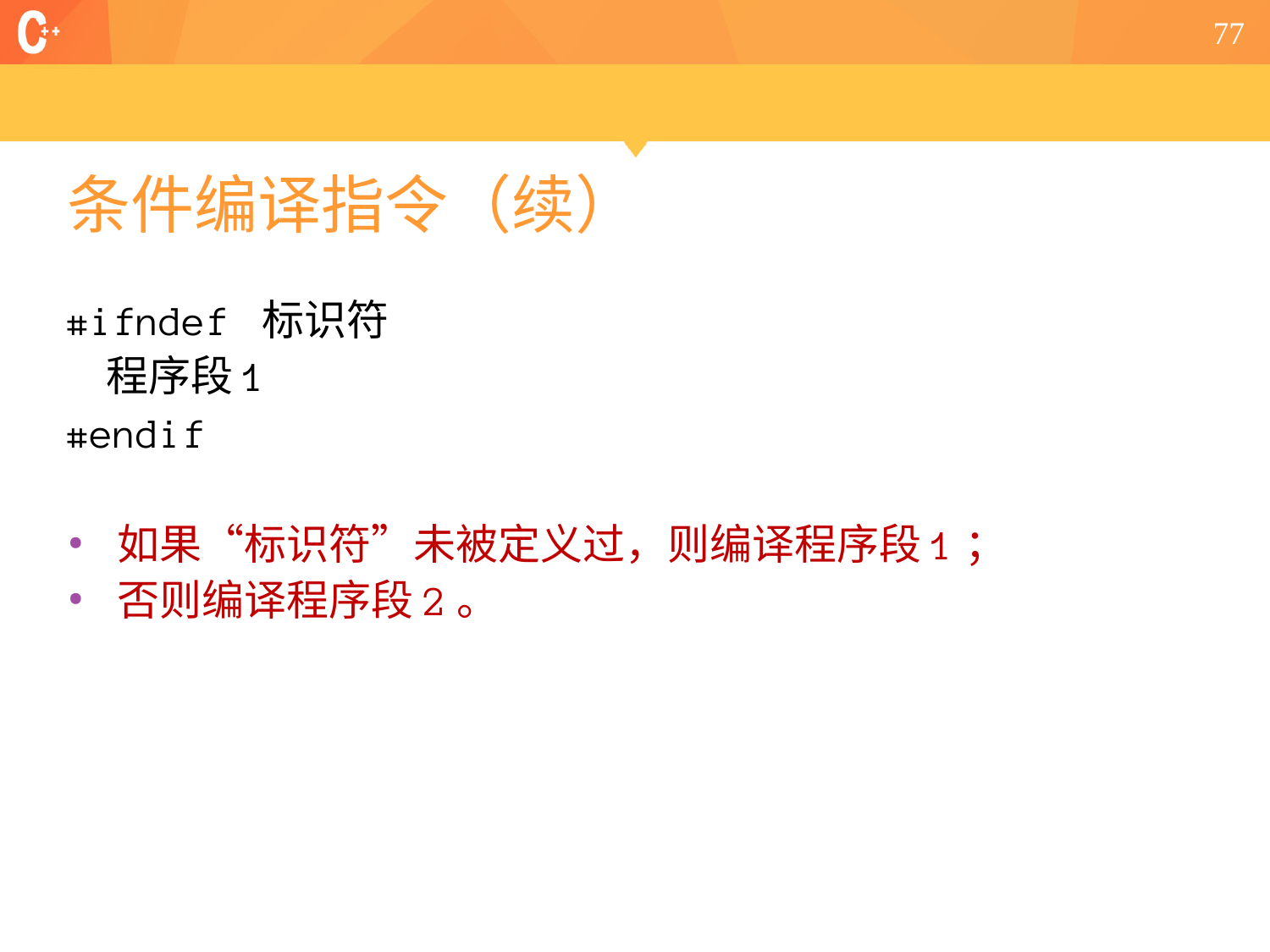

77
# 条件编译指令（续）
#ifndef 标识符
   程序段1
#endif

如果“标识符”未被定义过，则编译程序段1；
否则编译程序段2。